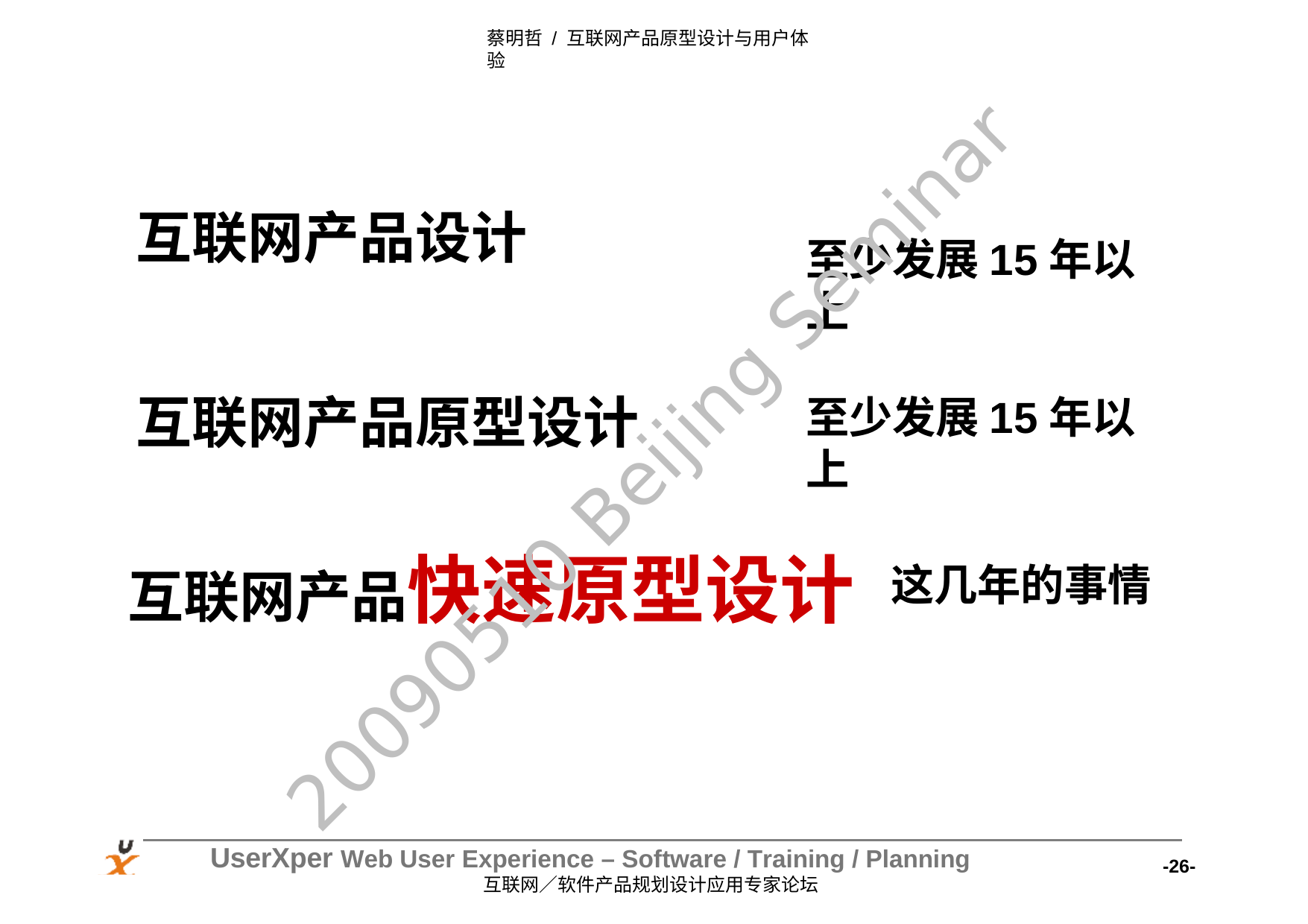

蔡明哲 / 互联网产品原型设计与用户体验
互联网产品设计
至少发展15年以上
互联网产品原型设计
至少发展15年以上
20090510 Beijing Seminar
互联网产品快速原型设计
这几年的事情

UserXper Web User Experience – Software / Training / Planning
互联网／软件产品规划设计应用专家论坛
-26-